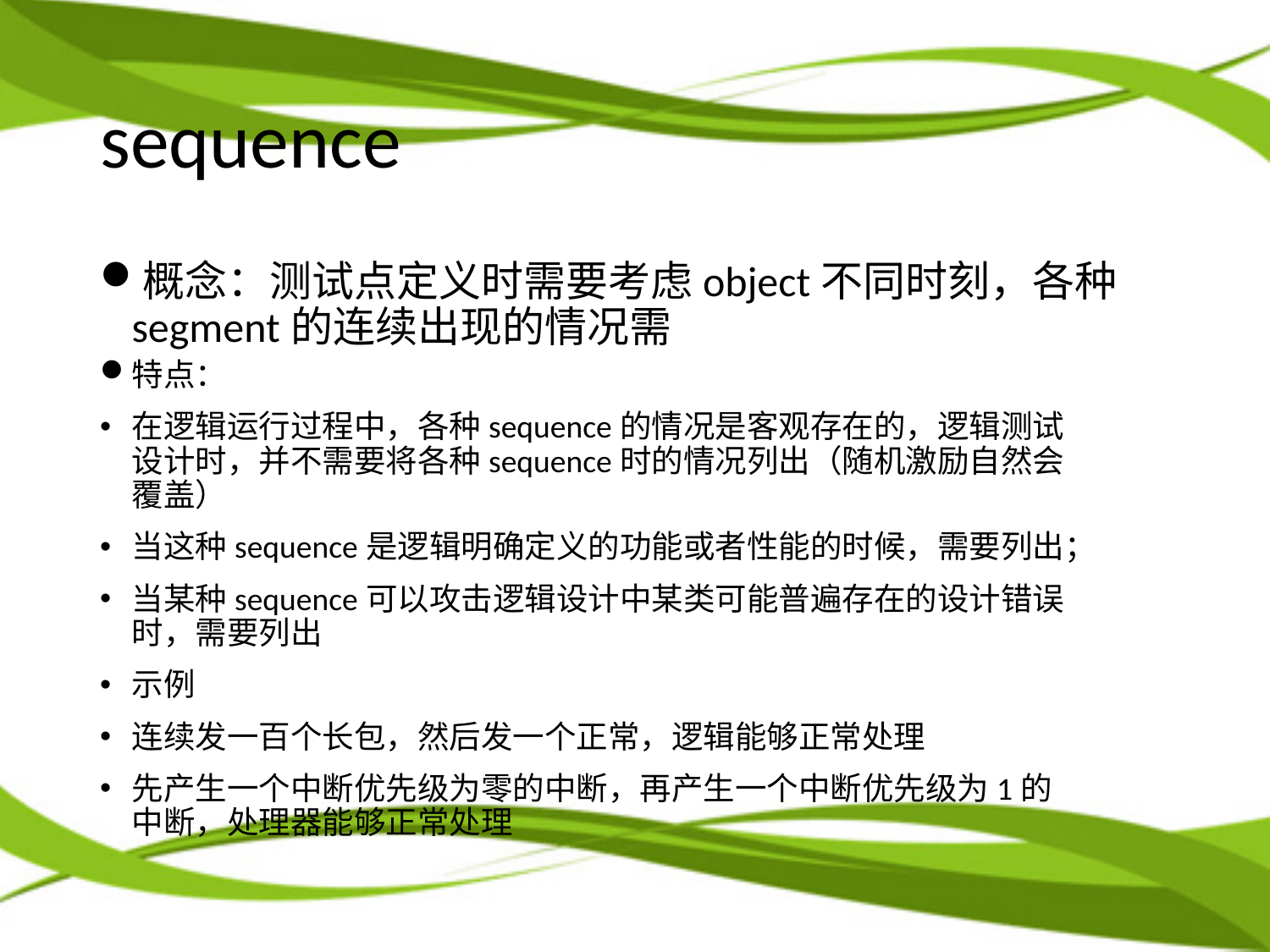

# sequence
概念：测试点定义时需要考虑object不同时刻，各种segment的连续出现的情况需
特点：
在逻辑运行过程中，各种sequence的情况是客观存在的，逻辑测试设计时，并不需要将各种sequence时的情况列出（随机激励自然会覆盖）
当这种sequence是逻辑明确定义的功能或者性能的时候，需要列出；
当某种sequence可以攻击逻辑设计中某类可能普遍存在的设计错误时，需要列出
示例
连续发一百个长包，然后发一个正常，逻辑能够正常处理
先产生一个中断优先级为零的中断，再产生一个中断优先级为1的中断，处理器能够正常处理